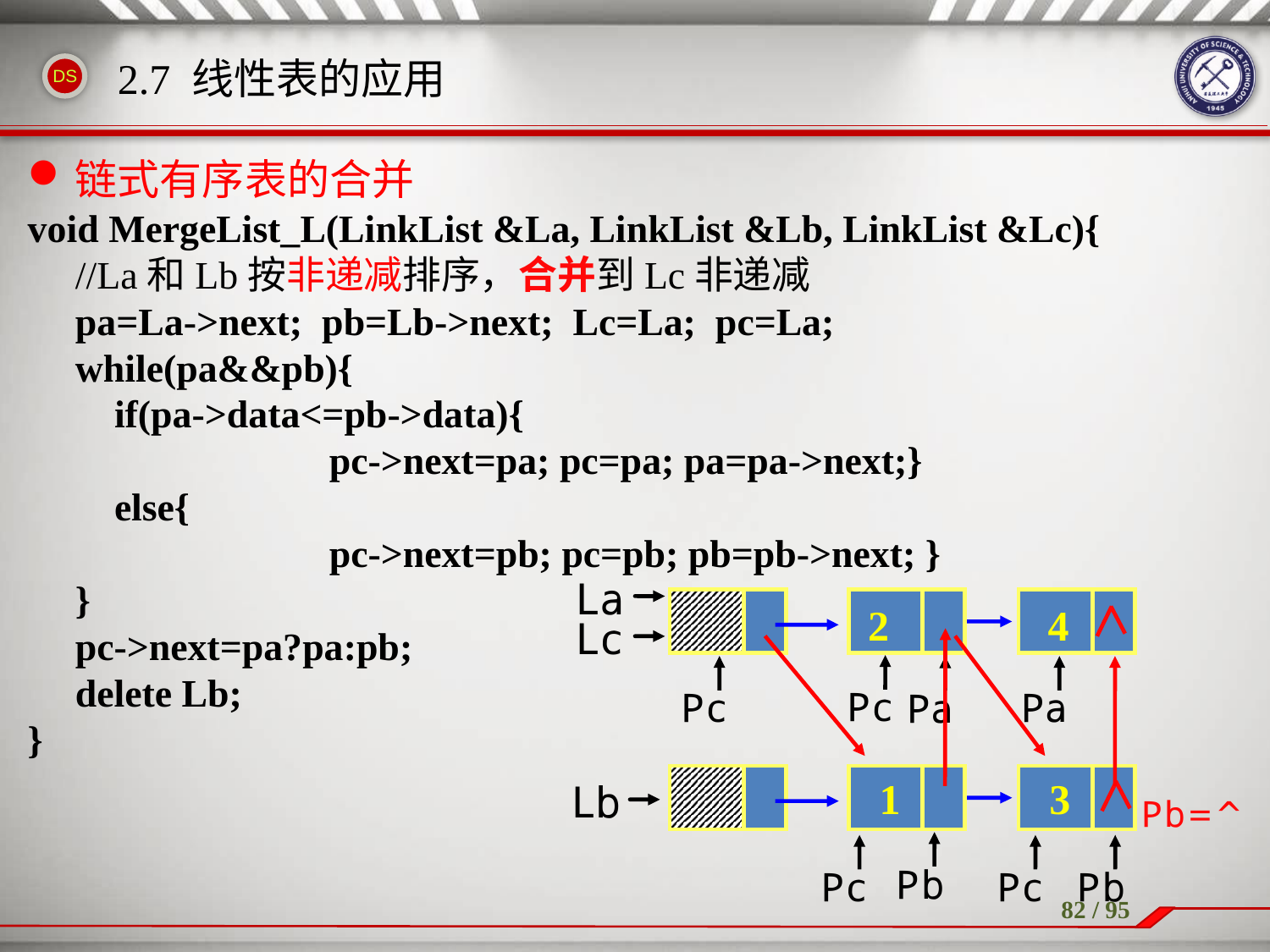

# 2.7 线性表的应用
链式有序表的合并
void MergeList_L(LinkList &La, LinkList &Lb, LinkList &Lc){
	//La和Lb按非递减排序，合并到Lc非递减
  	pa=La->next;  pb=Lb->next;  Lc=La;  pc=La;
  	while(pa&&pb){
	    if(pa->data<=pb->data){
			pc->next=pa; pc=pa; pa=pa->next;}
	    else{
			pc->next=pb; pc=pb; pb=pb->next; }
	}
  	pc->next=pa?pa:pb;
	delete Lb;
}
La

2

4
Lc

Pc

Pc

Pa

Pa

1

3
Lb

Pb=^

Pb

Pc

Pc

Pb